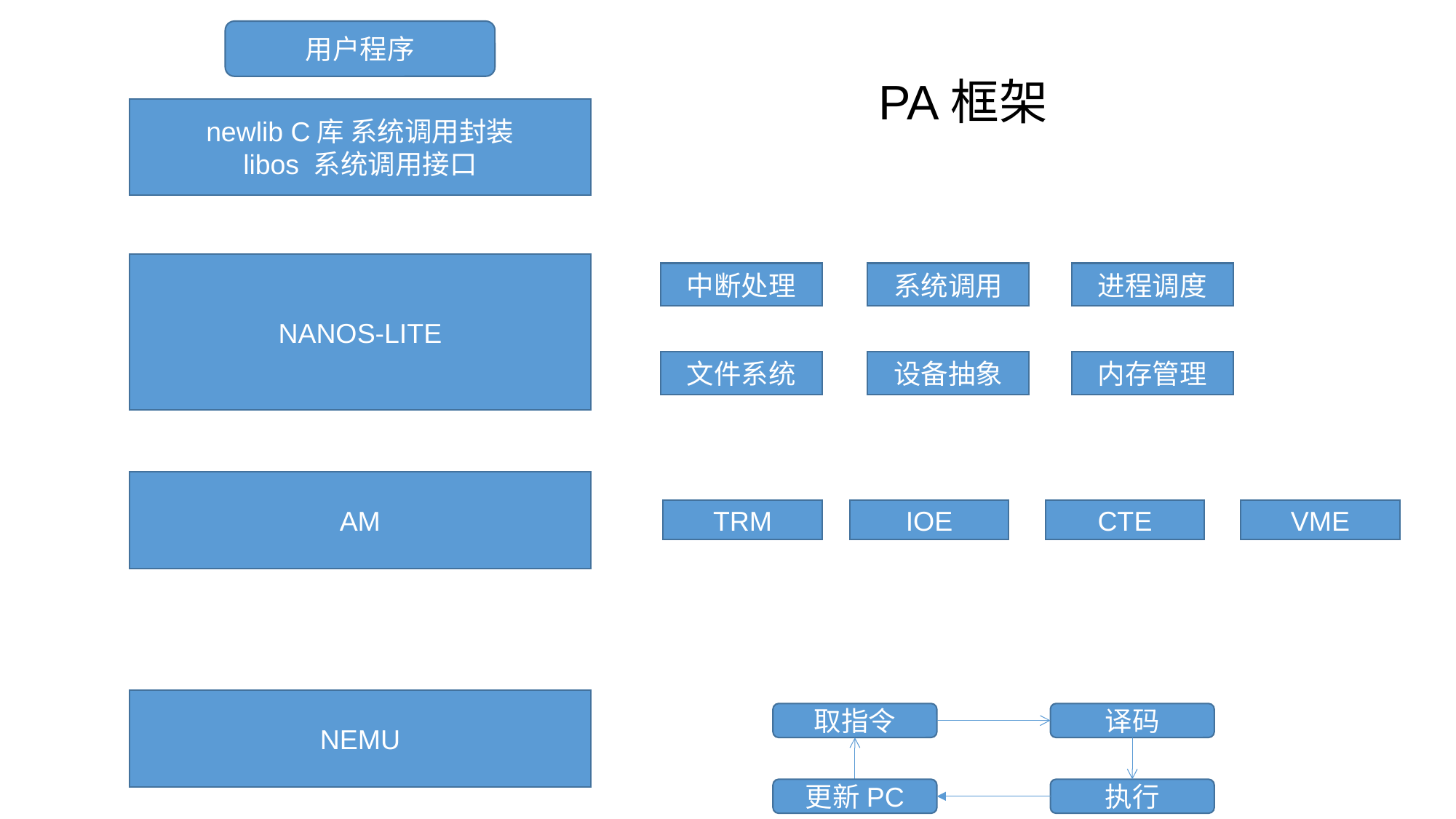

用户程序
PA框架
newlib C库 系统调用封装
libos 系统调用接口
NANOS-LITE
中断处理
系统调用
进程调度
文件系统
设备抽象
内存管理
AM
TRM
IOE
CTE
VME
NEMU
取指令
译码
更新PC
执行